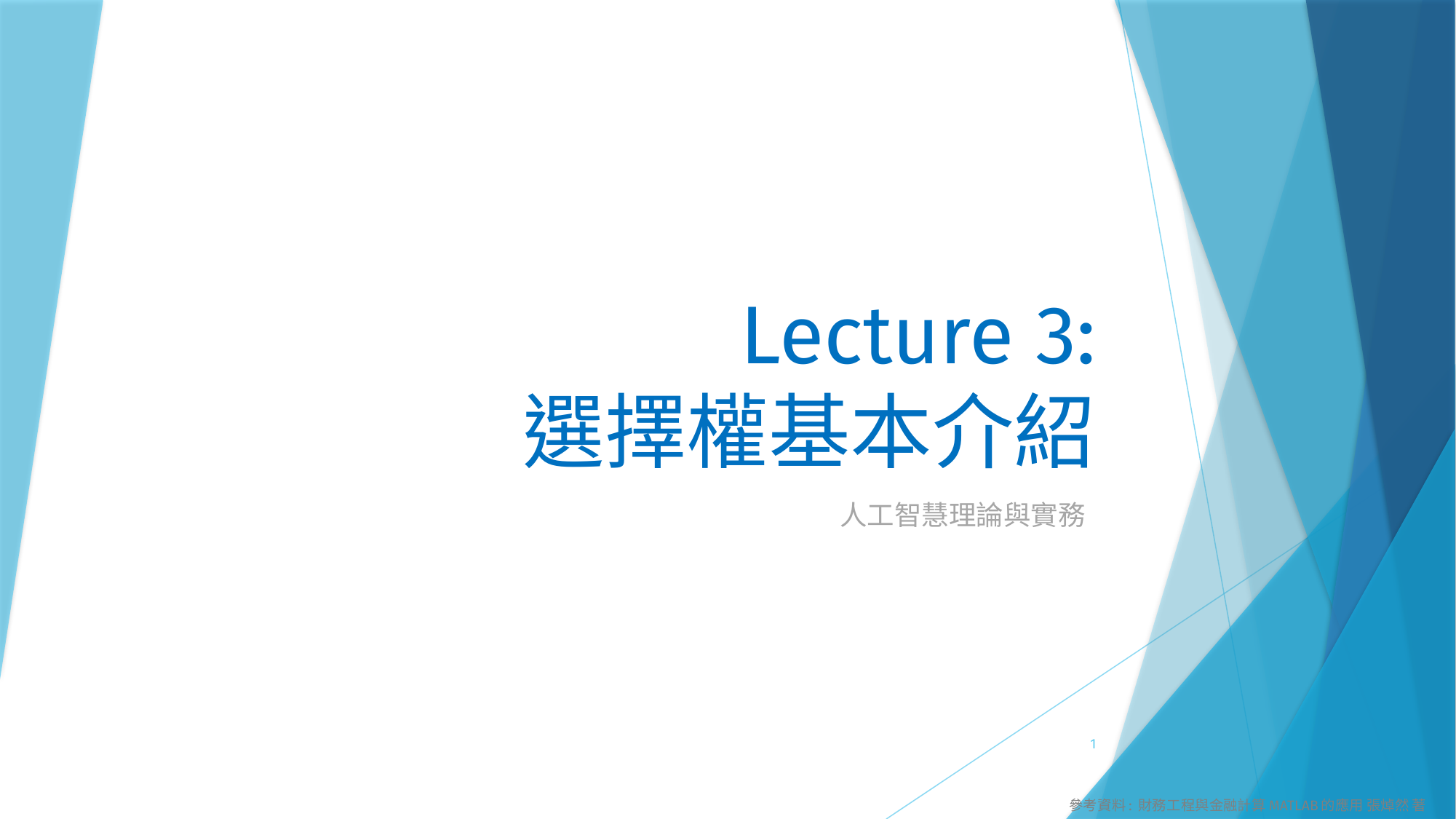

# Lecture 3:​ 選擇權基本介紹

人工智慧理論與實務
1
參考資料: 財務工程與金融計算MATLAB的應用 張焯然 著